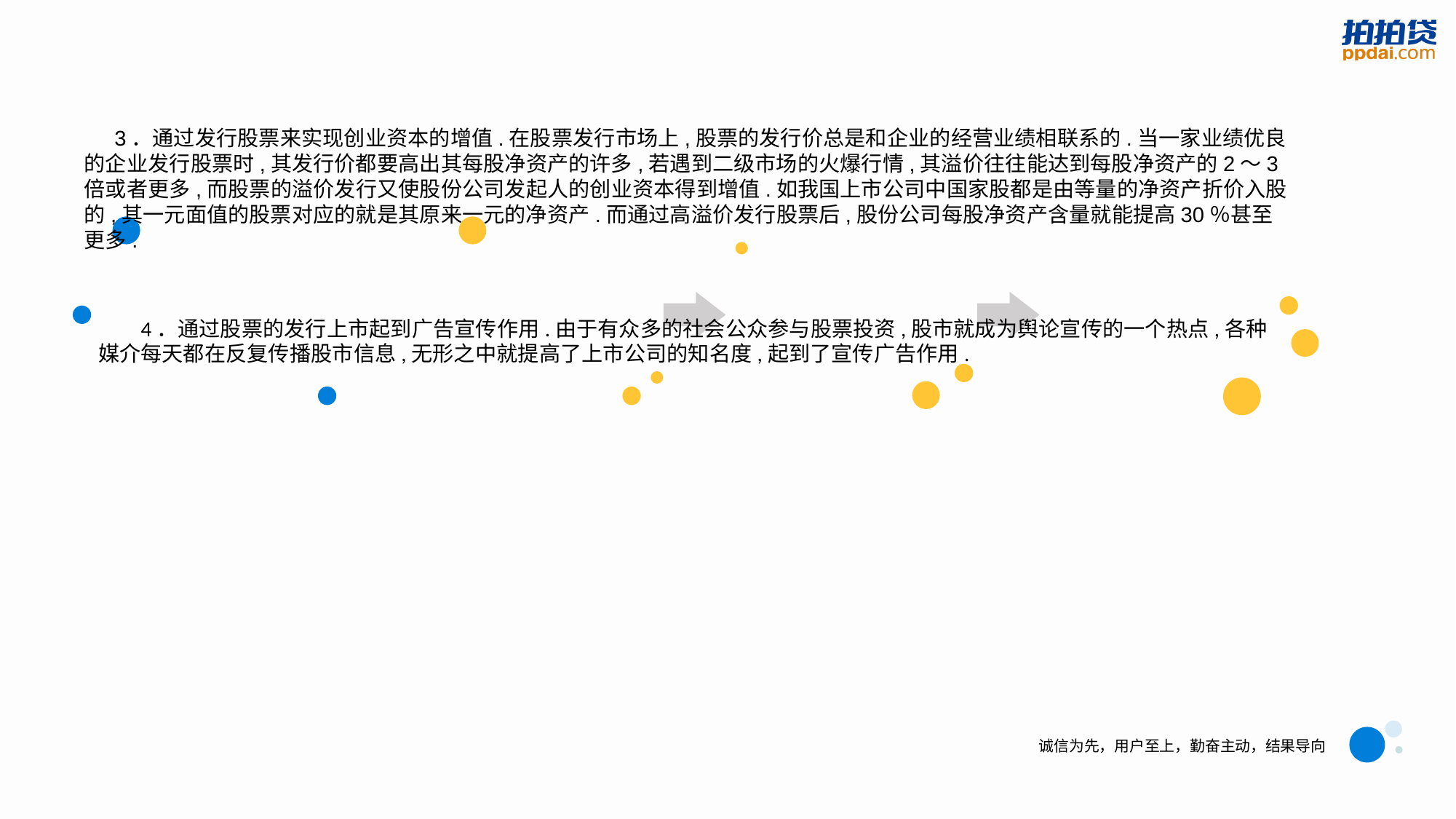

3．通过发行股票来实现创业资本的增值.在股票发行市场上,股票的发行价总是和企业的经营业绩相联系的.当一家业绩优良的企业发行股票时,其发行价都要高出其每股净资产的许多,若遇到二级市场的火爆行情,其溢价往往能达到每股净资产的2～3倍或者更多,而股票的溢价发行又使股份公司发起人的创业资本得到增值.如我国上市公司中国家股都是由等量的净资产折价入股的,其一元面值的股票对应的就是其原来一元的净资产.而通过高溢价发行股票后,股份公司每股净资产含量就能提高30％甚至更多.

         4．通过股票的发行上市起到广告宣传作用.由于有众多的社会公众参与股票投资,股市就成为舆论宣传的一个热点,各种媒介每天都在反复传播股市信息,无形之中就提高了上市公司的知名度,起到了宣传广告作用.